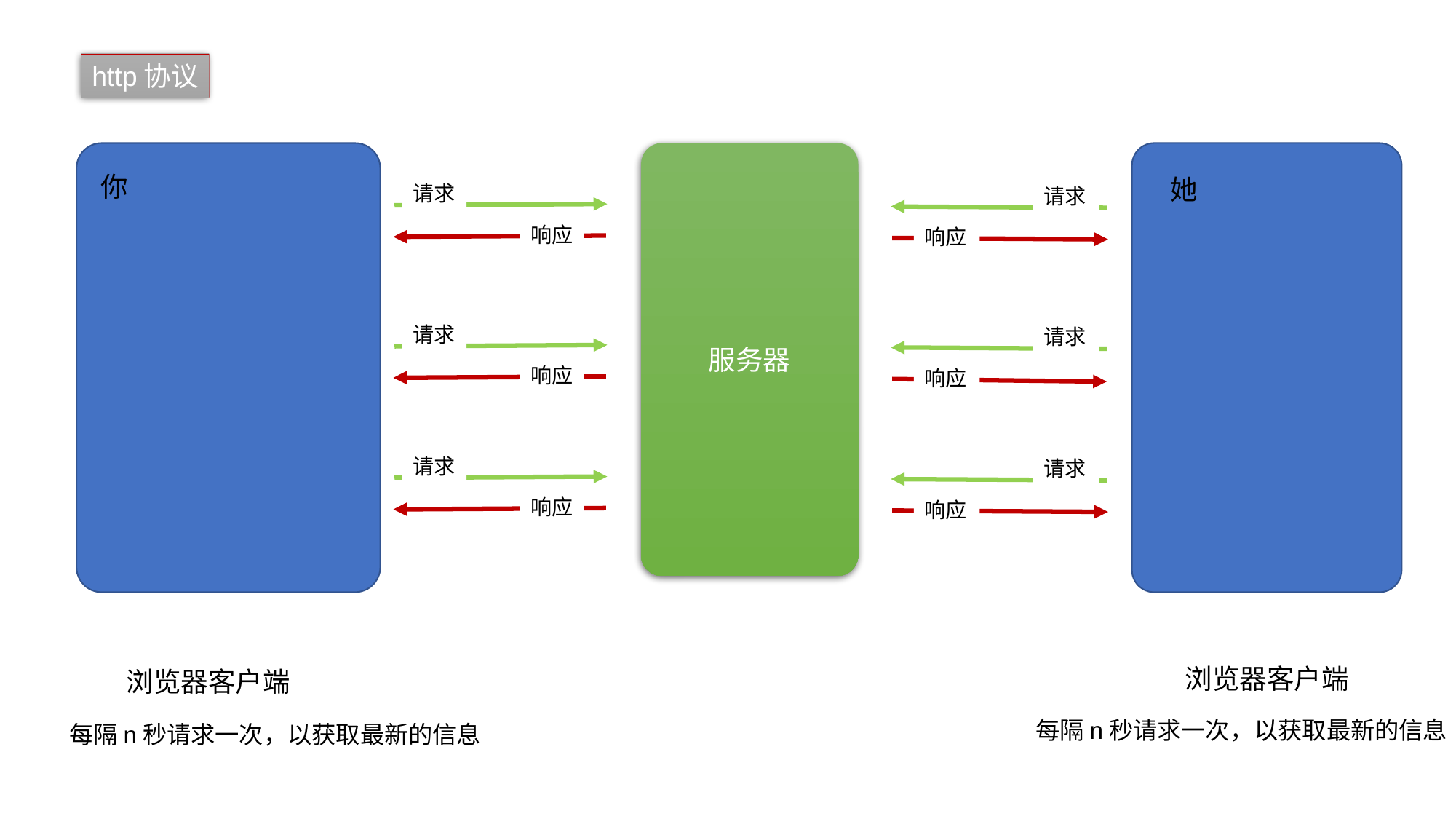

http协议

服务器

你
她
请求
请求
响应
请求
响应
请求
响应
响应
请求
响应
请求
响应
浏览器客户端
浏览器客户端
每隔n秒请求一次，以获取最新的信息
每隔n秒请求一次，以获取最新的信息